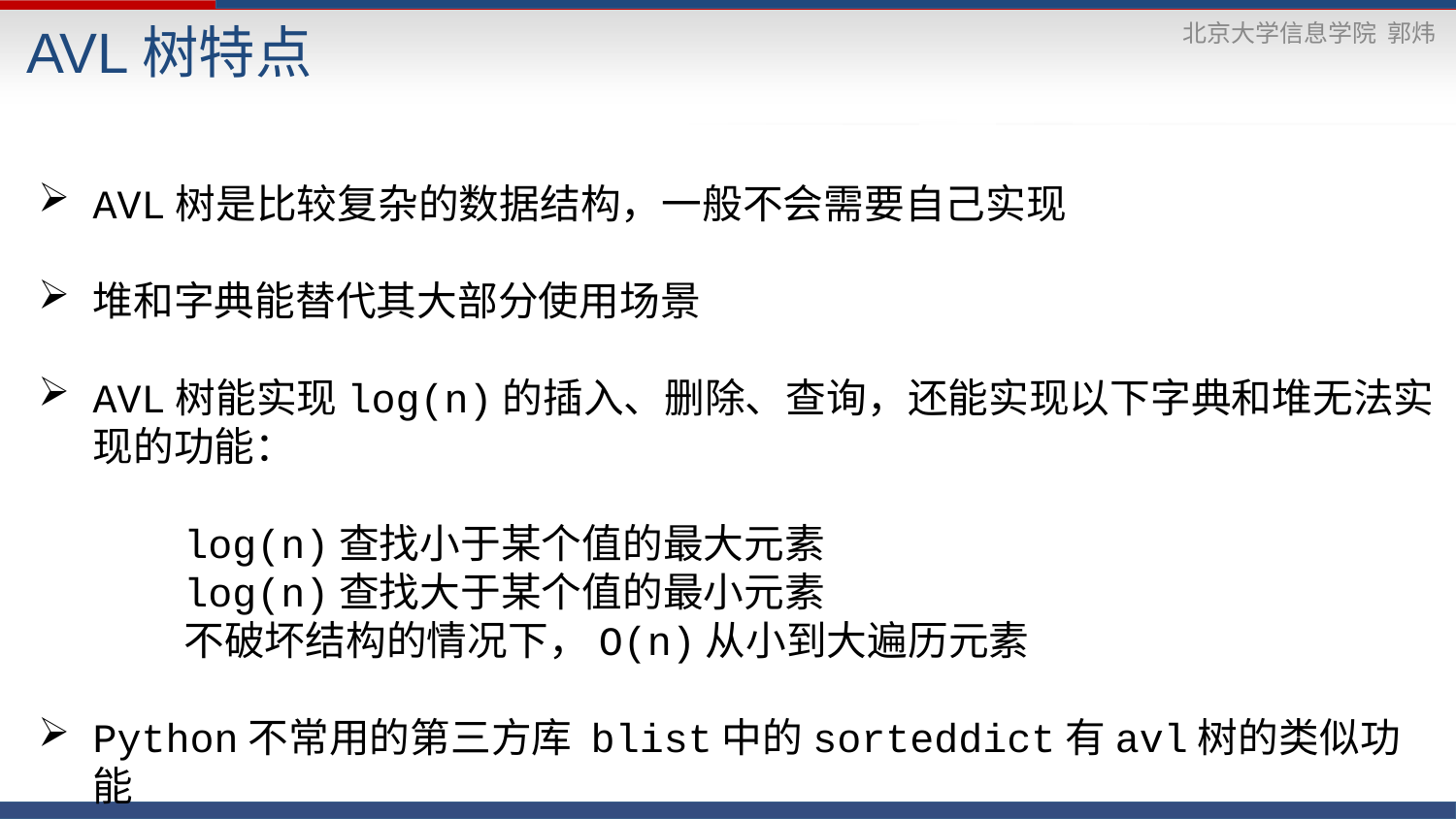

AVL树特点

AVL树是比较复杂的数据结构，一般不会需要自己实现

堆和字典能替代其大部分使用场景

AVL树能实现log(n)的插入、删除、查询，还能实现以下字典和堆无法实现的功能：

	log(n)查找小于某个值的最大元素
	log(n)查找大于某个值的最小元素
	不破坏结构的情况下，O(n)从小到大遍历元素

Python不常用的第三方库 blist中的sorteddict有avl树的类似功能
40